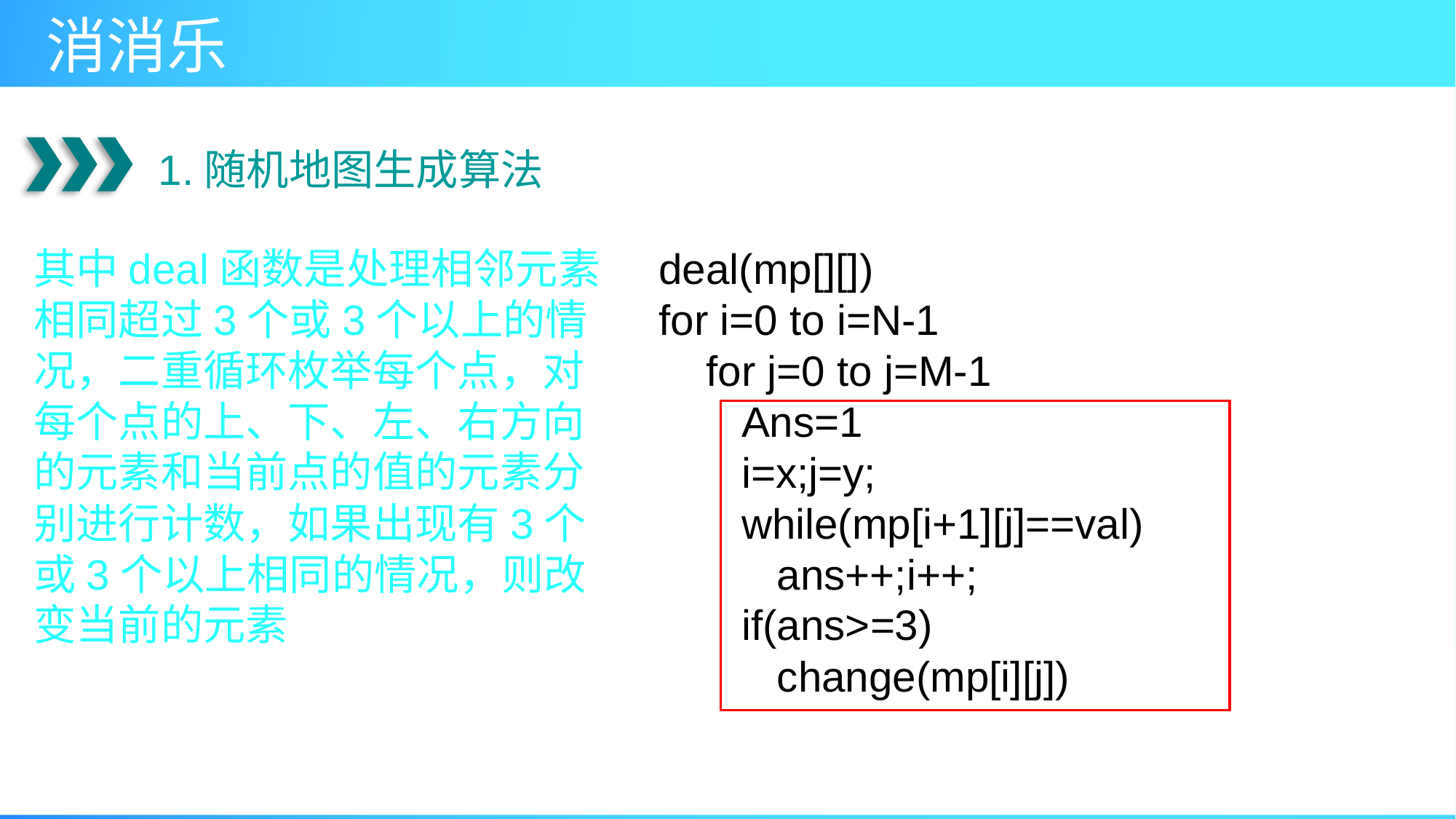

1.随机地图生成算法
其中deal函数是处理相邻元素相同超过3个或3个以上的情况，二重循环枚举每个点，对每个点的上、下、左、右方向的元素和当前点的值的元素分别进行计数，如果出现有3个或3个以上相同的情况，则改变当前的元素
deal(mp[][])
for i=0 to i=N-1
    for j=0 to j=M-1
       Ans=1
       i=x;j=y;
       while(mp[i+1][j]==val)
          ans++;i++;
       if(ans>=3)
          change(mp[i][j])